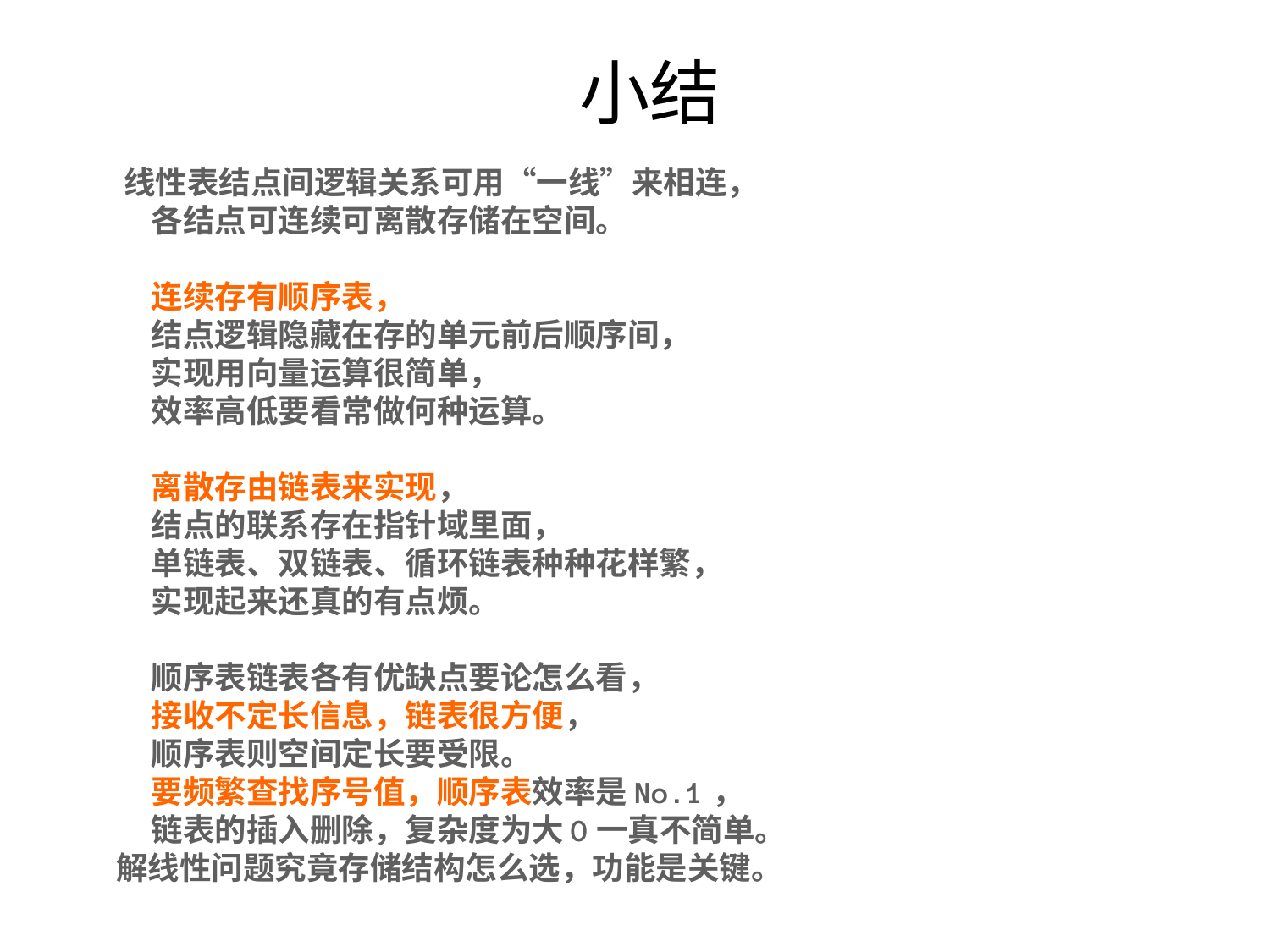

# 小结
    线性表结点间逻辑关系可用“一线”来相连，
　　各结点可连续可离散存储在空间。
　　
　　连续存有顺序表，
　　结点逻辑隐藏在存的单元前后顺序间，
　　实现用向量运算很简单，
　　效率高低要看常做何种运算。
　　
　　离散存由链表来实现，
　　结点的联系存在指针域里面，
　　单链表、双链表、循环链表种种花样繁，
　　实现起来还真的有点烦。
　　
　　顺序表链表各有优缺点要论怎么看，
　　接收不定长信息，链表很方便，
　　顺序表则空间定长要受限。
　　要频繁查找序号值，顺序表效率是No.1，
　　链表的插入删除，复杂度为大O一真不简单。
    解线性问题究竟存储结构怎么选，功能是关键。
212